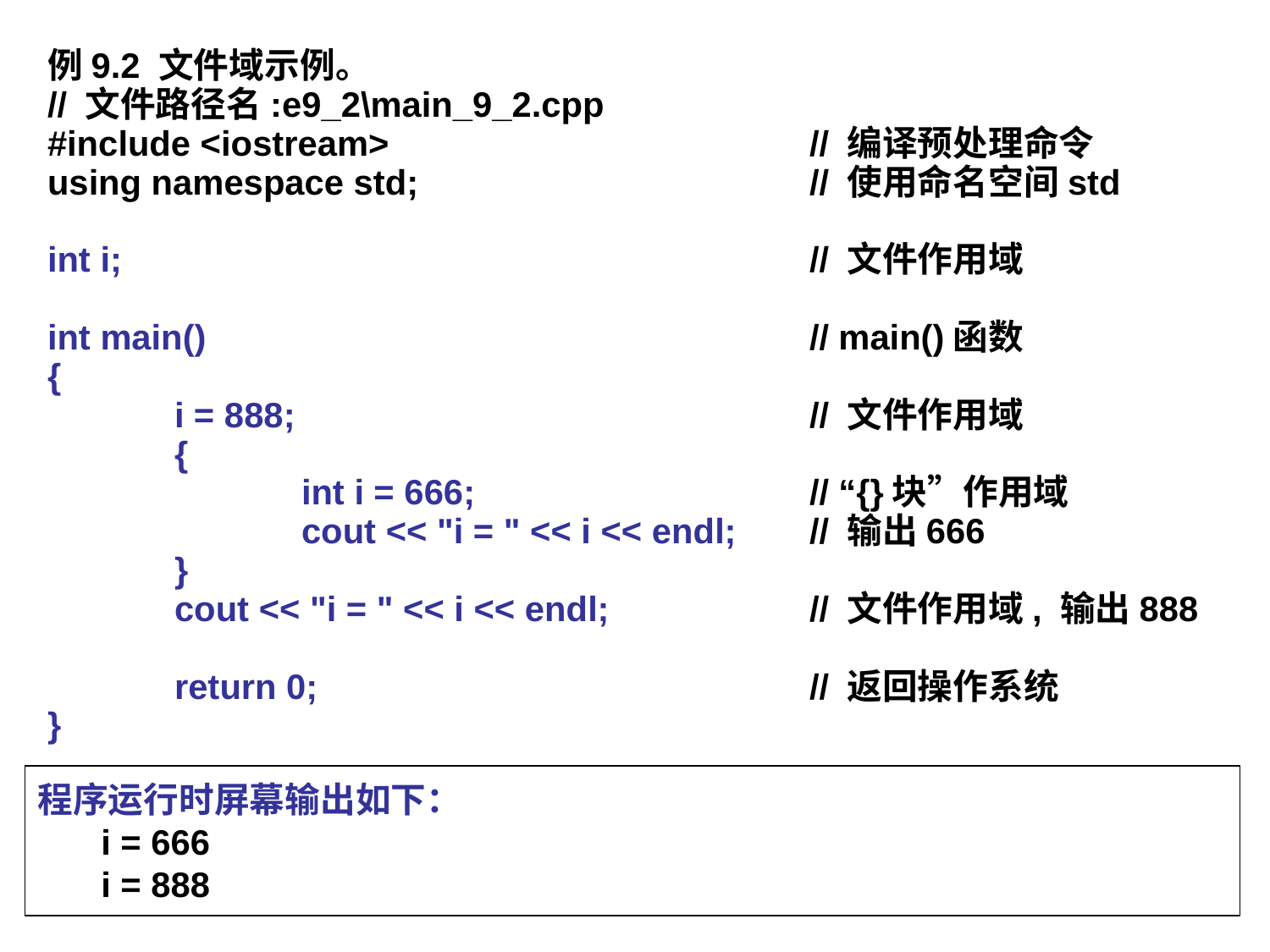

例9.2 文件域示例。
// 文件路径名:e9_2\main_9_2.cpp
#include <iostream>				// 编译预处理命令
using namespace std;				// 使用命名空间std

int i;						// 文件作用域

int main()					// main()函数
{
	i = 888;					// 文件作用域
	{
		int i = 666; 			// “{}块”作用域
		cout << "i = " << i << endl;	// 输出666
	}
	cout << "i = " << i << endl;		// 文件作用域, 输出888

	return 0;				// 返回操作系统
}
程序运行时屏幕输出如下：
i = 666
i = 888